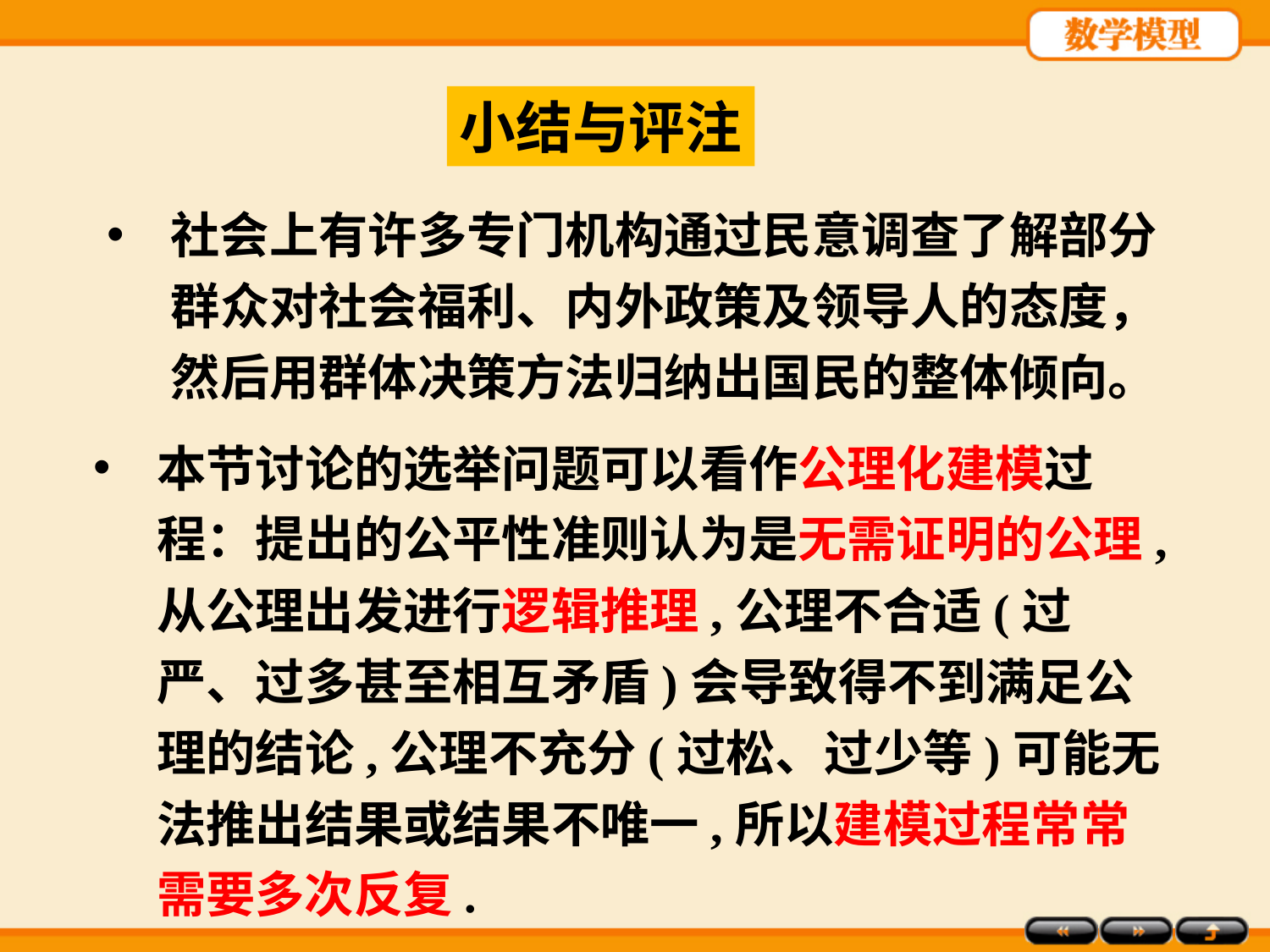

小结与评注
社会上有许多专门机构通过民意调查了解部分群众对社会福利、内外政策及领导人的态度，然后用群体决策方法归纳出国民的整体倾向。
本节讨论的选举问题可以看作公理化建模过程：提出的公平性准则认为是无需证明的公理,从公理出发进行逻辑推理,公理不合适(过严、过多甚至相互矛盾)会导致得不到满足公理的结论,公理不充分(过松、过少等)可能无法推出结果或结果不唯一,所以建模过程常常需要多次反复.